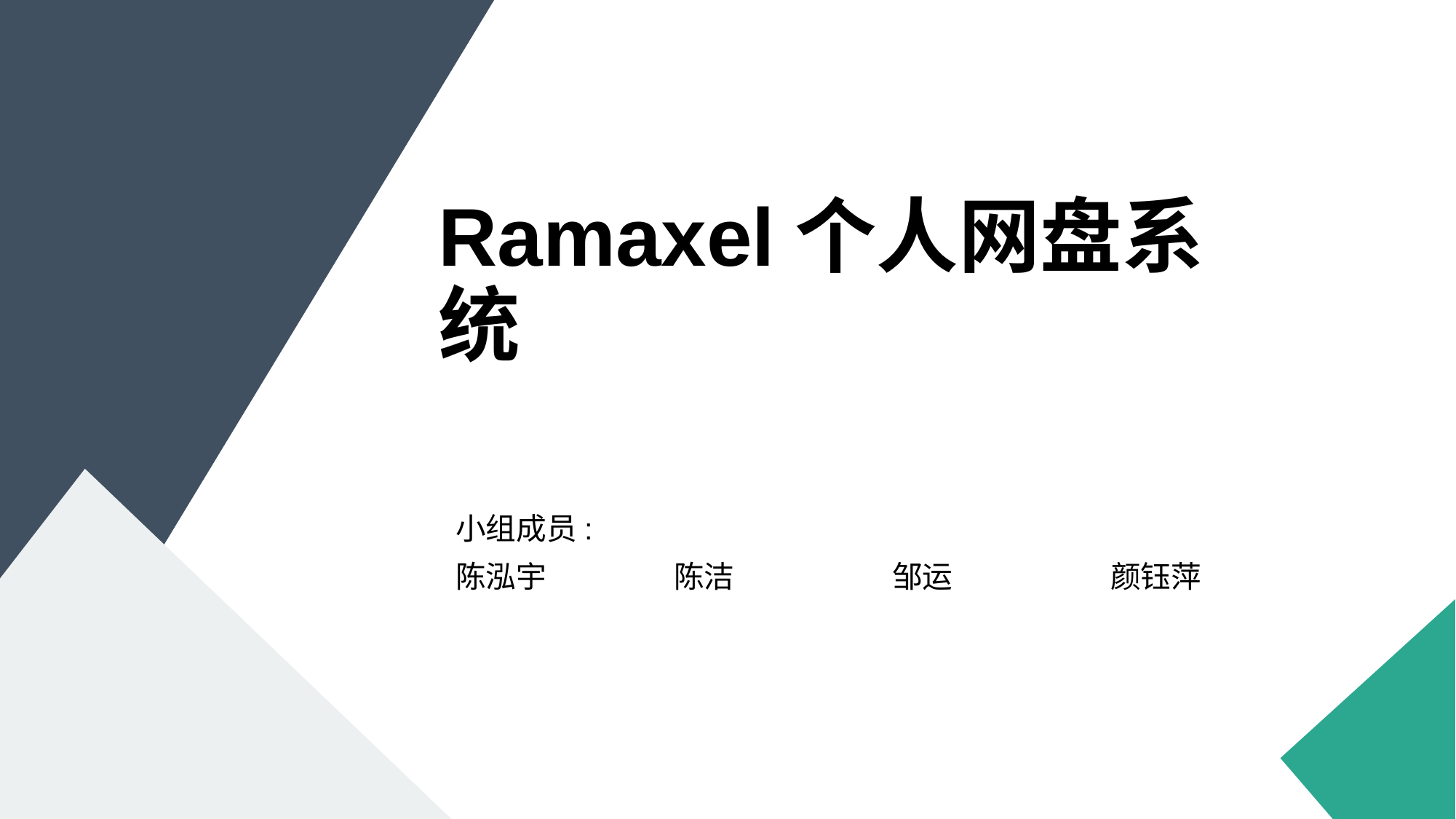

# Ramaxel个人网盘系统
小组成员:
陈泓宇		陈洁		邹运		颜钰萍